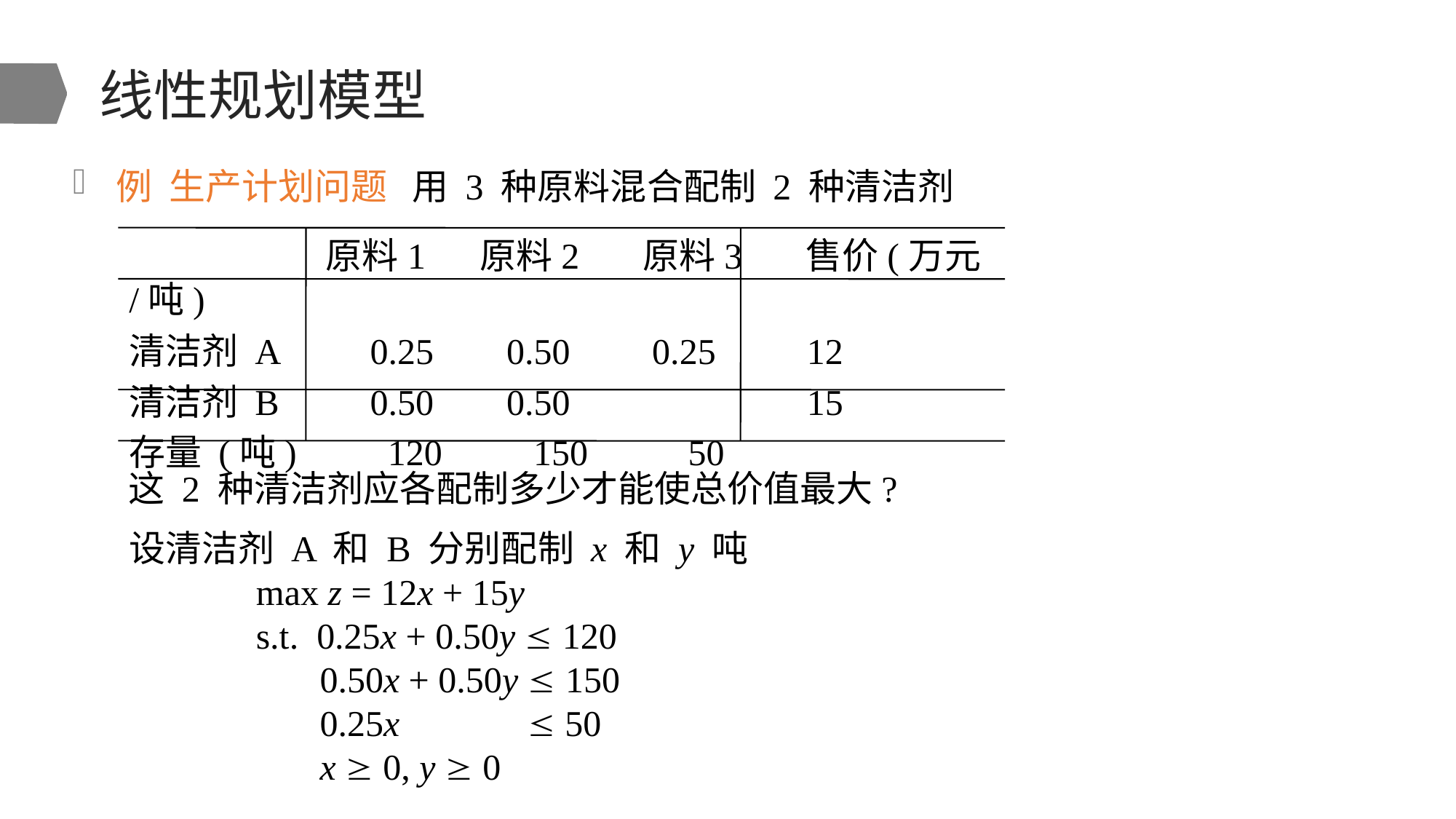

# 线性规划模型
3
例  生产计划问题   用 3 种原料混合配制 2 种清洁剂
                       原料1     原料2      原料3      售价(万元/吨)
清洁剂 A          0.25        0.50         0.25          12
清洁剂 B          0.50        0.50                          15
存量 (吨)          120          150           50
这 2 种清洁剂应各配制多少才能使总价值最大?
设清洁剂 A 和 B 分别配制 x 和 y 吨
              max z = 12x + 15y
              s.t.  0.25x + 0.50y ≤ 120
                     0.50x + 0.50y ≤ 150
                     0.25x              ≤ 50
                     x ≥ 0, y ≥ 0